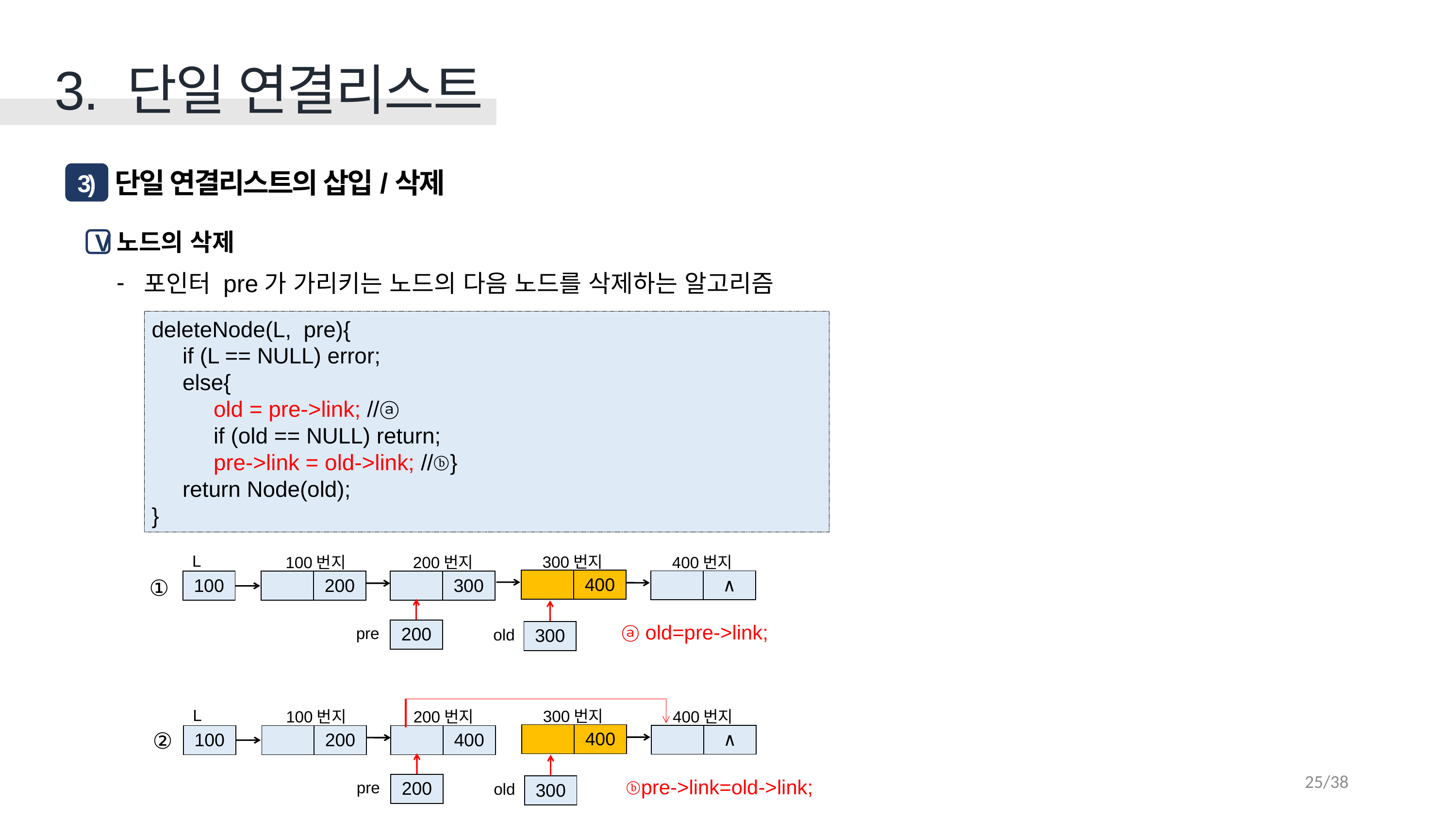

3. 단일 연결리스트

 단일 연결리스트의 삽입/삭제

3)
노드의 삭제

포인터 pre가 가리키는 노드의 다음 노드를 삭제하는 알고리즘

V
deleteNode(L,  pre){
     if (L == NULL) error;
     else{
          old = pre->link; //ⓐ
          if (old == NULL) return;
          pre->link = old->link; //ⓑ}
     return Node(old);
}
L
300번지
400번지
100번지
200번지
①
|  | 400 |
| --- | --- |
|  | ∧ |
| --- | --- |
| 100 |
| --- |
|  | 200 |
| --- | --- |
|  | 300 |
| --- | --- |
 ⓐ old=pre->link;
pre
| 200 |
| --- |
old
| 300 |
| --- |
L
300번지
400번지
100번지
200번지
②
|  | 400 |
| --- | --- |
|  | ∧ |
| --- | --- |
| 100 |
| --- |
|  | 200 |
| --- | --- |
|  | 400 |
| --- | --- |
25/38
 ⓑpre->link=old->link;
pre
| 200 |
| --- |
old
| 300 |
| --- |